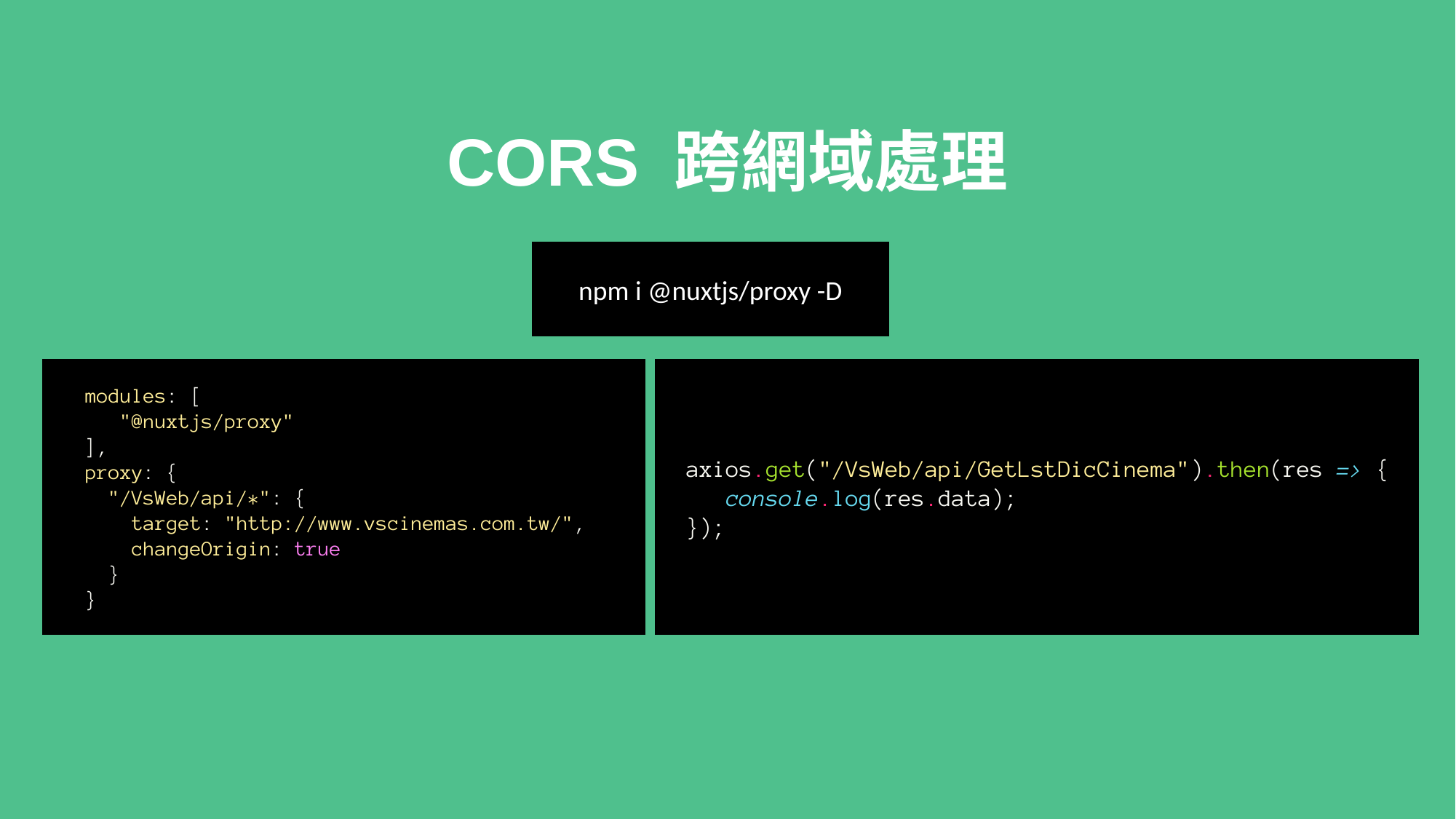

# CORS 跨網域處理

npm i @nuxtjs/proxy -D

modules: [
   "@nuxtjs/proxy"
],
proxy: {
  "/VsWeb/api/*": {
    target: "http://www.vscinemas.com.tw/",
    changeOrigin: true
  }
}
axios.get("/VsWeb/api/GetLstDicCinema").then(res => {
   console.log(res.data);
});